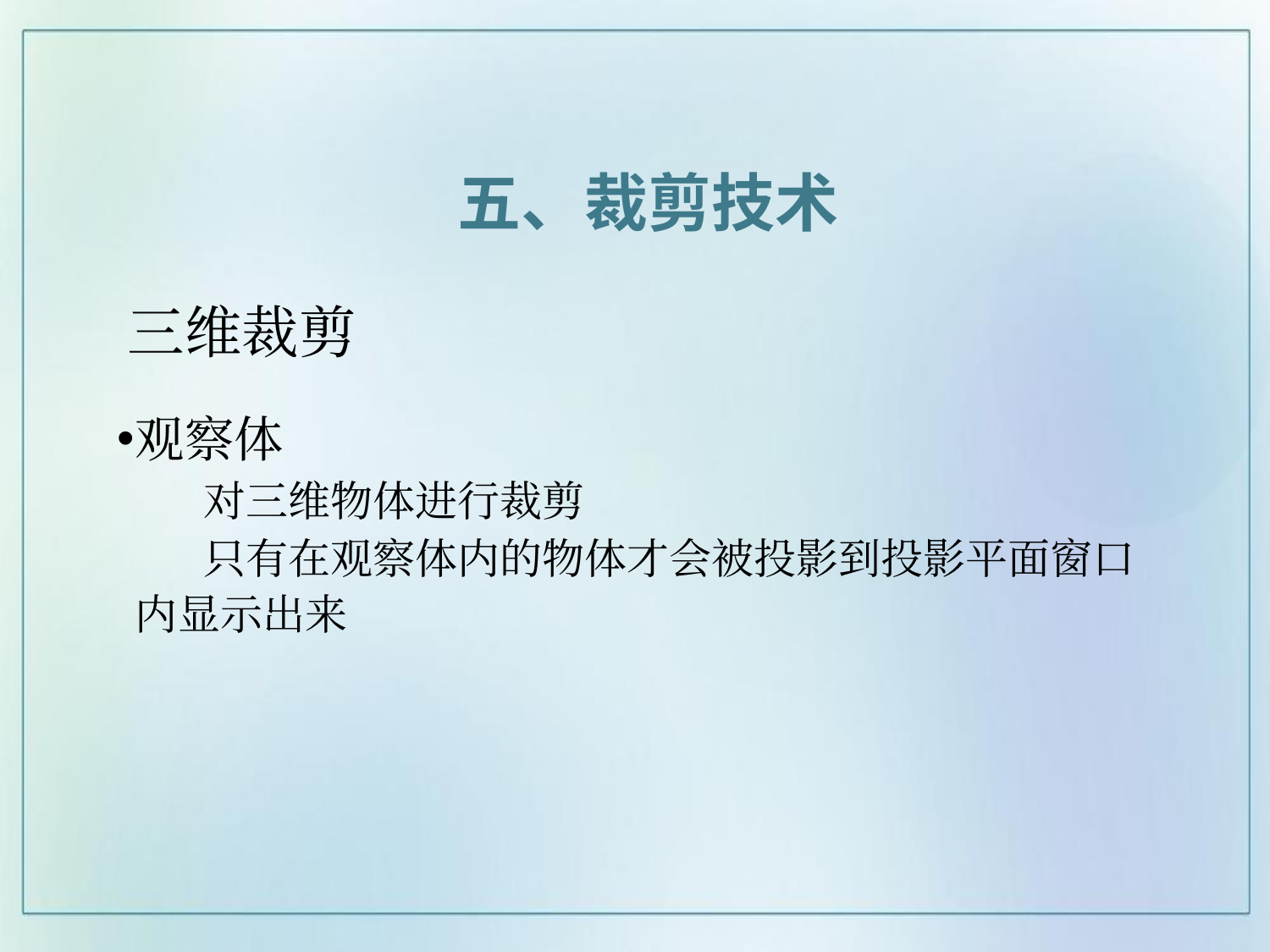

五、裁剪技术
# 三维裁剪
观察体
       对三维物体进行裁剪
       只有在观察体内的物体才会被投影到投影平面窗口内显示出来